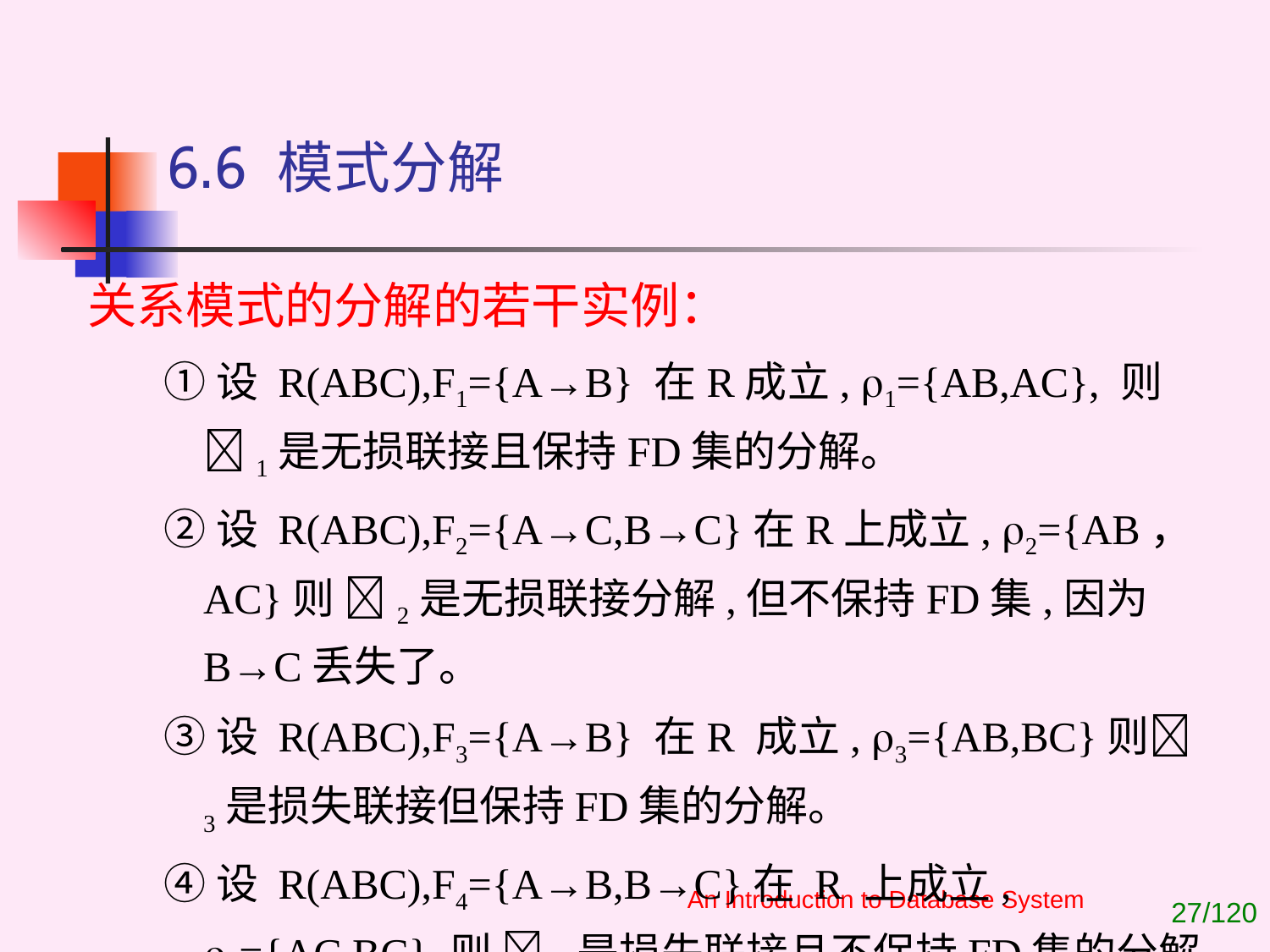

# 6.6 模式分解
关系模式的分解的若干实例：
①设 R(ABC),F1={A→B} 在R成立, ρ1={AB,AC}, 则ρ1是无损联接且保持FD集的分解。
②设 R(ABC),F2={A→C,B→C}在R上成立, ρ2={AB，AC}则 ρ2是无损联接分解,但不保持FD集,因为B→C丢失了。
③设 R(ABC),F3={A→B} 在R 成立, ρ3={AB,BC}则ρ3是损失联接但保持FD集的分解。
④设 R(ABC),F4={A→B,B→C}在 R 上成立, ρ4={AC,BC} 则 ρ4是损失联接且不保持FD集的分解。
An Introduction to Database System
27/120